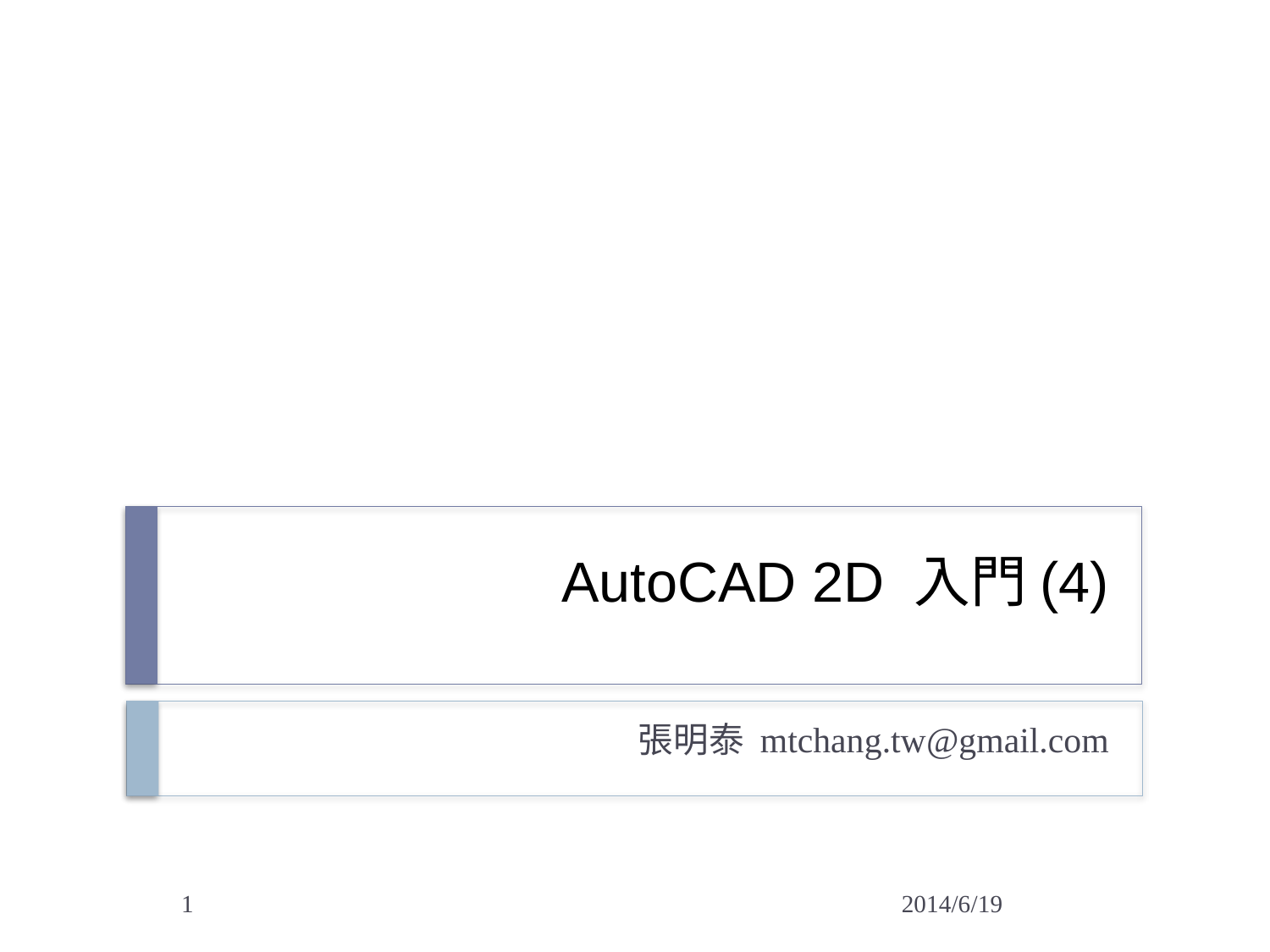

# AutoCAD 2D 入門(4)
張明泰 mtchang.tw@gmail.com
1
2014/6/19